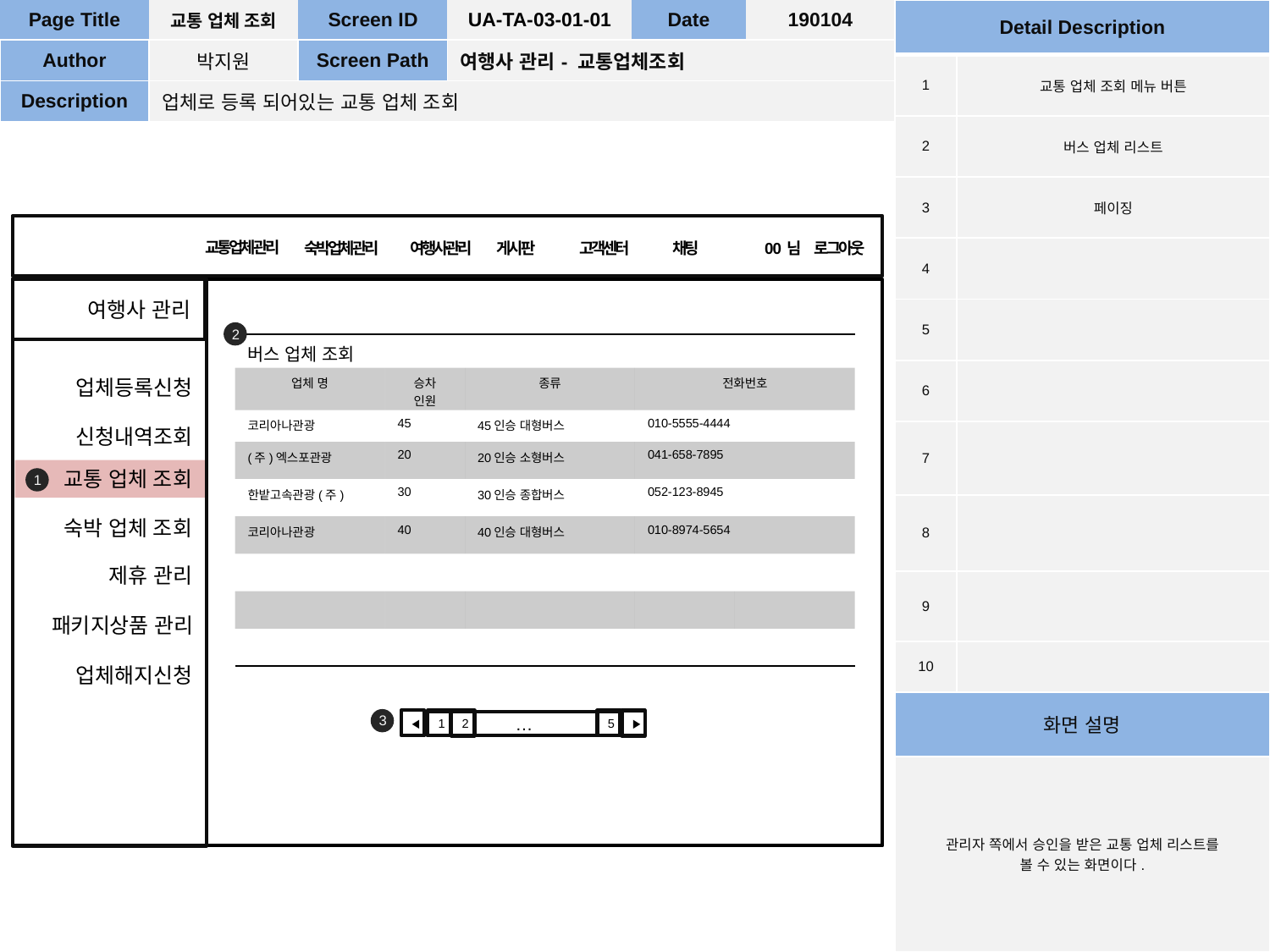

| Page Title | 교통 업체 조회 | Screen ID | UA-TA-03-01-01 | Date | 190104 |
| --- | --- | --- | --- | --- | --- |
| Author | 박지원 | Screen Path | 여행사 관리- 교통업체조회 |  |  |
| Description | 업체로 등록 되어있는 교통 업체 조회 |  |  |  |  |
| Detail Description |  |
| --- | --- |
| 1 | 교통 업체 조회 메뉴 버튼 |
| 2 | 버스 업체 리스트 |
| 3 | 페이징 |
| 4 |  |
| 5 |  |
| 6 |  |
| 7 |  |
| 8 |  |
| 9 |  |
| 10 |  |
| 화면 설명 |  |
| 관리자 쪽에서 승인을 받은 교통 업체 리스트를 볼 수 있는 화면이다. |  |

교통업체관리
게시판
고객센터
채팅
0 0 님
로그아웃
숙박업체관리
여행사관리

여행사 관리
2

| 버스 업체 조회 |  |  |  |  |
| --- | --- | --- | --- | --- |
| 업체 명 | 승차 인원 | 종류 | 전화번호 |  |
| 코리아나관광 | 45 | 45인승 대형버스 | 010-5555-4444 |  |
| (주)엑스포관광 | 20 | 20인승 소형버스 | 041-658-7895 |  |
| 한밭고속관광(주) | 30 | 30인승 종합버스 | 052-123-8945 |  |
| 코리아나관광 | 40 | 40인승 대형버스 | 010-8974-5654 |  |
|  |  |  |  |  |
|  |  |  |  |  |
|  |  |  |  |  |
업체등록신청
신청내역조회
교통 업체 조회
1

숙박 업체 조회
제휴 관리
패키지상품 관리
업체해지신청
3

◀
1
5
2
▶
…